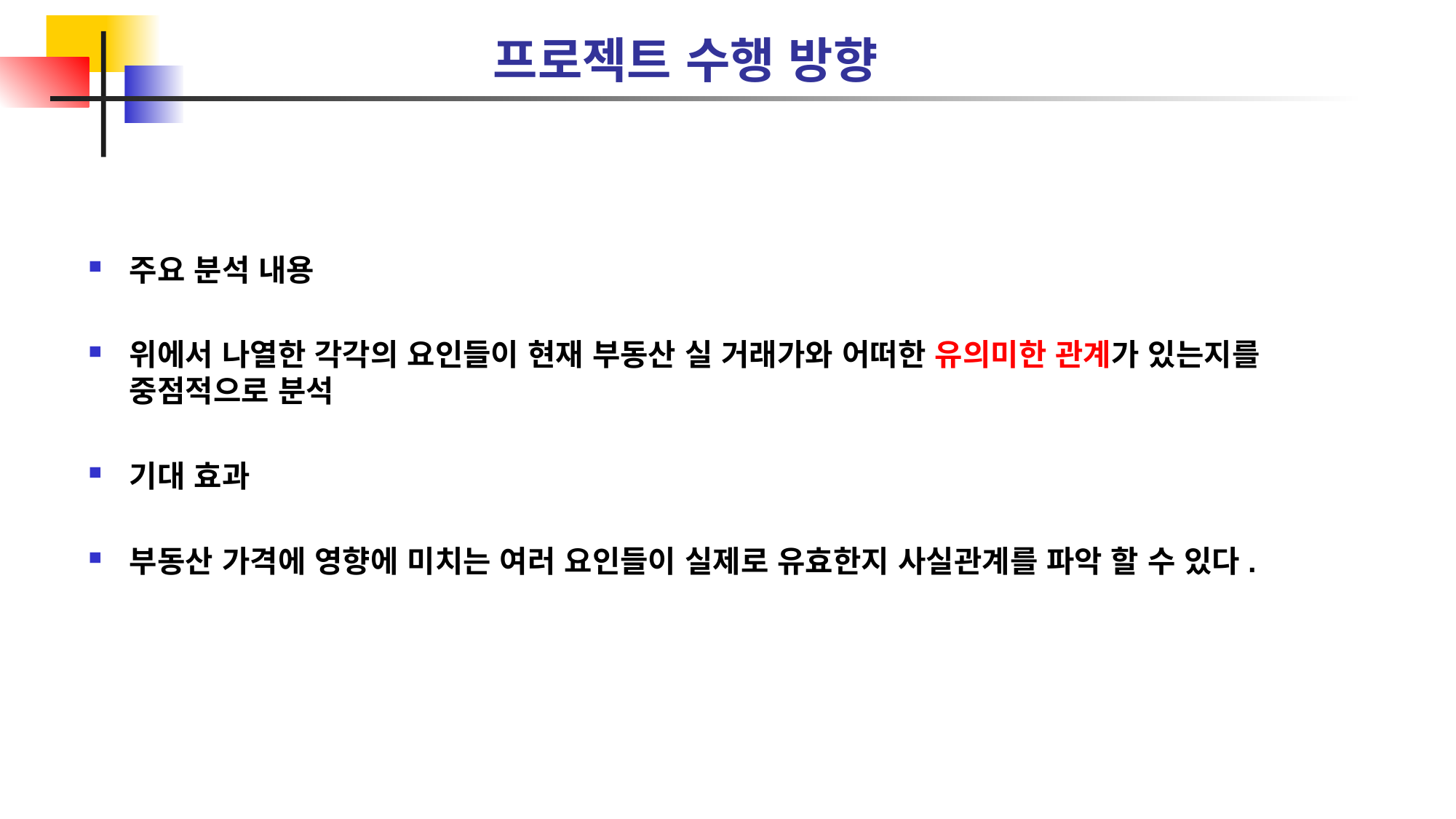

# 프로젝트 수행 방향
주요 분석 내용

위에서 나열한 각각의 요인들이 현재 부동산 실 거래가와 어떠한 유의미한 관계가 있는지를 중점적으로 분석

기대 효과

부동산 가격에 영향에 미치는 여러 요인들이 실제로 유효한지 사실관계를 파악 할 수 있다.